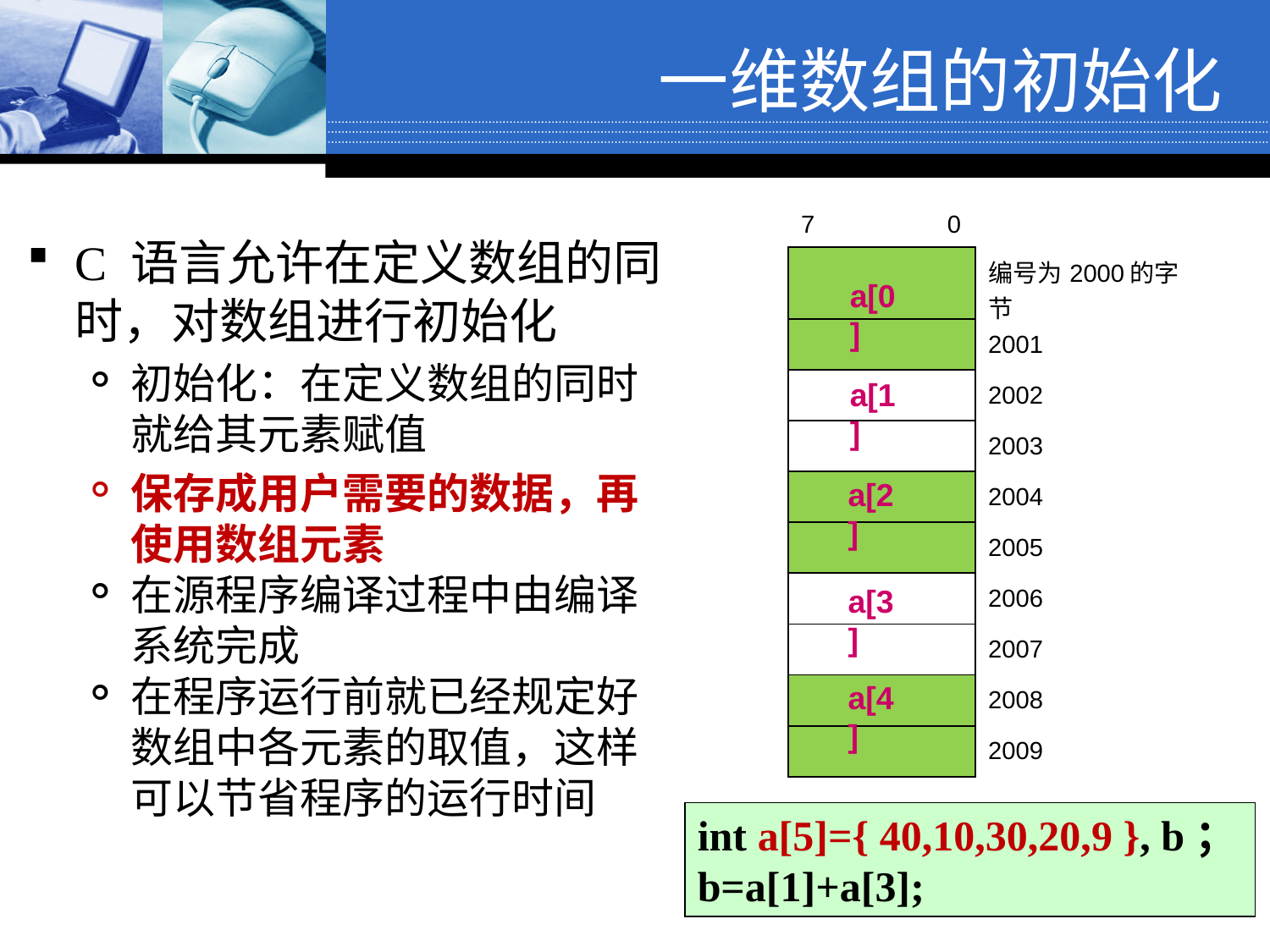

# 一维数组的初始化
| 7 0 |  |
| --- | --- |
|  | 编号为2000的字节 |
|  | 2001 |
|  | 2002 |
|  | 2003 |
|  | 2004 |
|  | 2005 |
|  | 2006 |
|  | 2007 |
|  | 2008 |
|  | 2009 |
C 语言允许在定义数组的同时，对数组进行初始化
初始化：在定义数组的同时就给其元素赋值
保存成用户需要的数据，再使用数组元素
在源程序编译过程中由编译系统完成
在程序运行前就已经规定好数组中各元素的取值，这样可以节省程序的运行时间
a[0]
a[1]
a[2]
a[3]
a[4]
int a[5]={ 40,10,30,20,9 }, b；
b=a[1]+a[3];